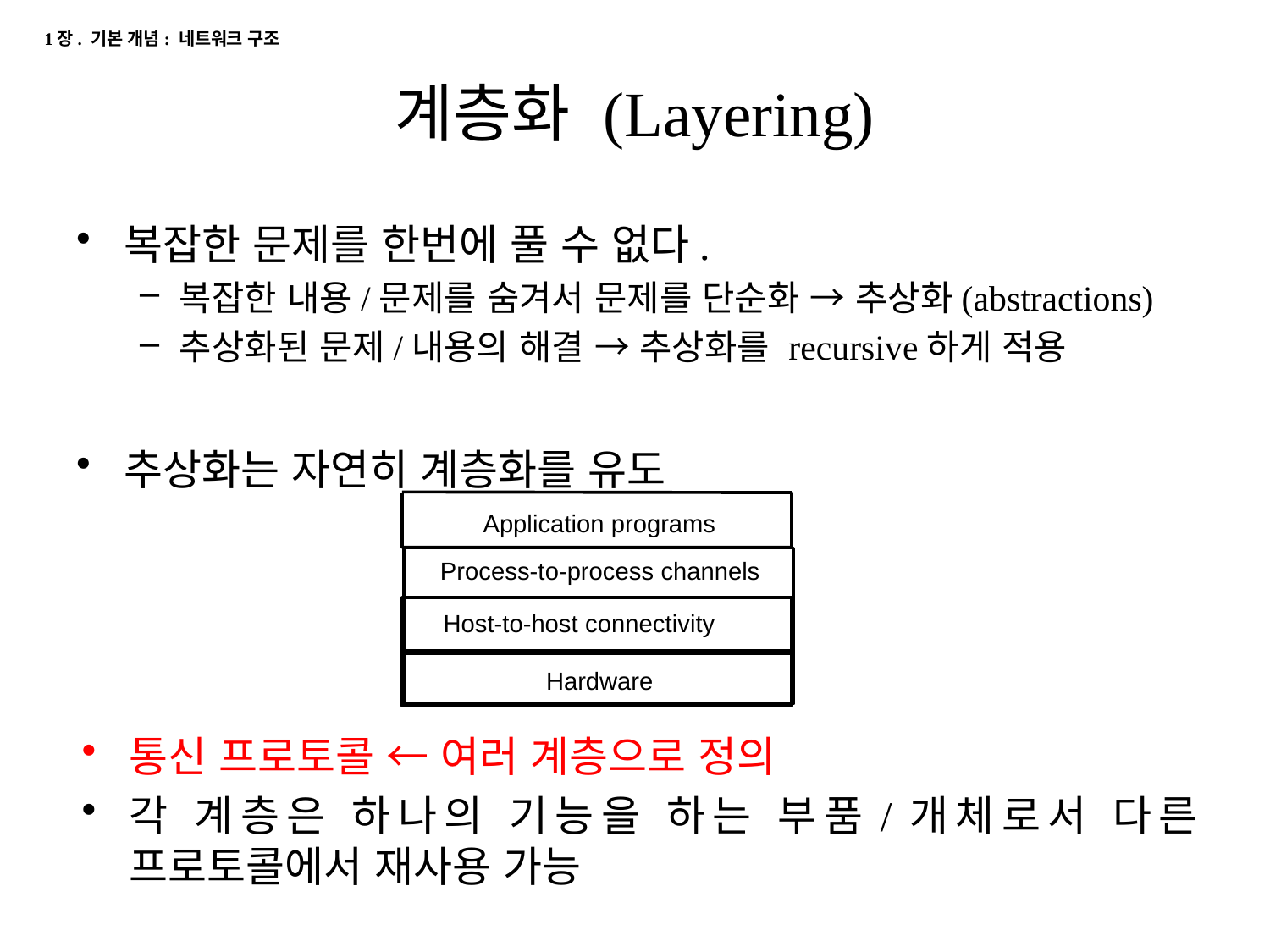

1장. 기본 개념: 네트워크 구조
# 계층화 (Layering)
복잡한 문제를 한번에 풀 수 없다.
복잡한 내용/문제를 숨겨서 문제를 단순화 → 추상화(abstractions)
추상화된 문제/내용의 해결 → 추상화를 recursive하게 적용

추상화는 자연히 계층화를 유도

Application programs

Process-to-process channels

Host-to-host connectivity

Hardware
통신 프로토콜 ← 여러 계층으로 정의
각 계층은 하나의 기능을 하는 부품/개체로서 다른 프로토콜에서 재사용 가능